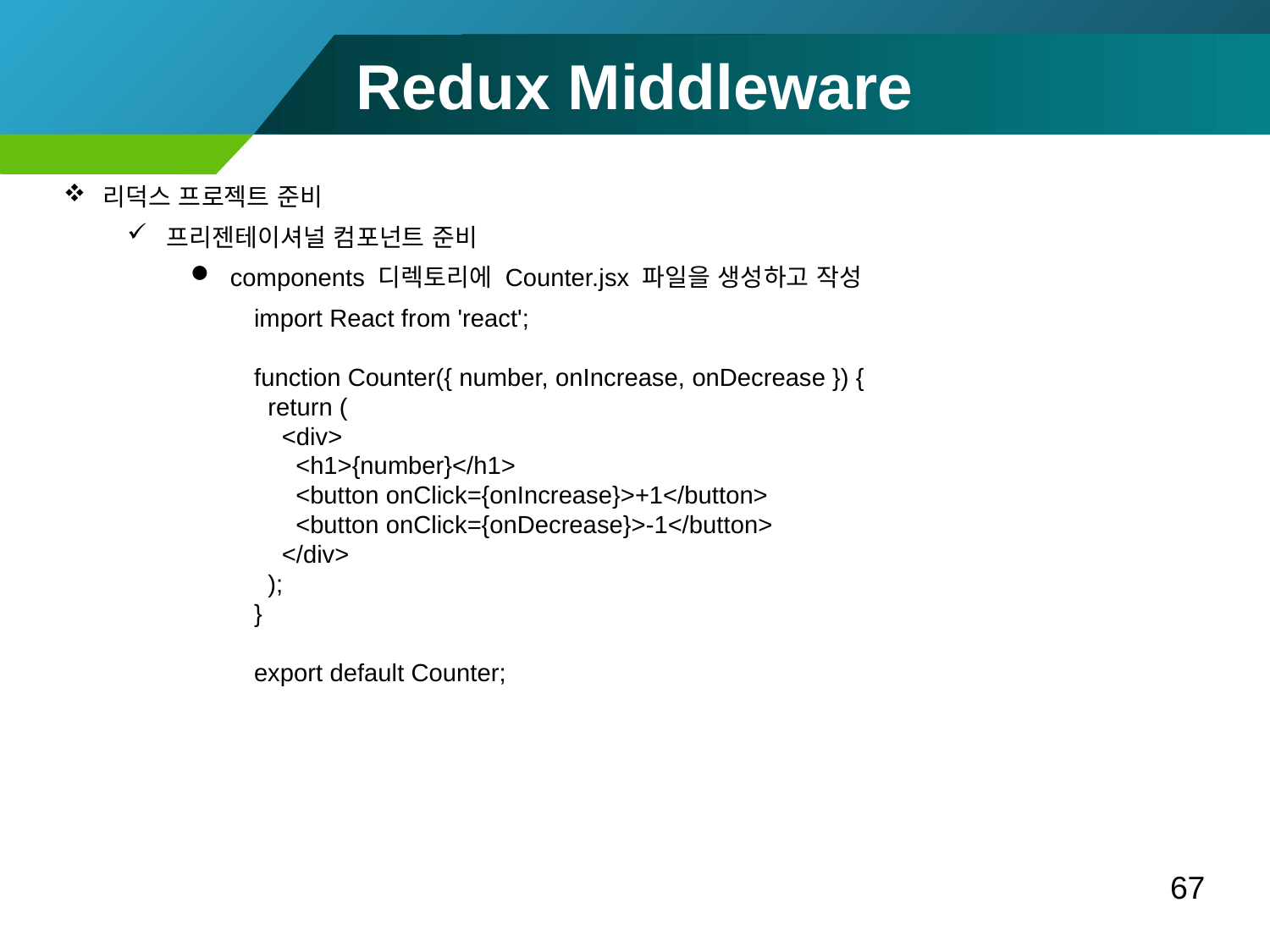

Redux Middleware
리덕스 프로젝트 준비
프리젠테이셔널 컴포넌트 준비
components 디렉토리에 Counter.jsx 파일을 생성하고 작성
import React from 'react';

function Counter({ number, onIncrease, onDecrease }) {
  return (
    <div>
      <h1>{number}</h1>
      <button onClick={onIncrease}>+1</button>
      <button onClick={onDecrease}>-1</button>
    </div>
  );
}

export default Counter;
67